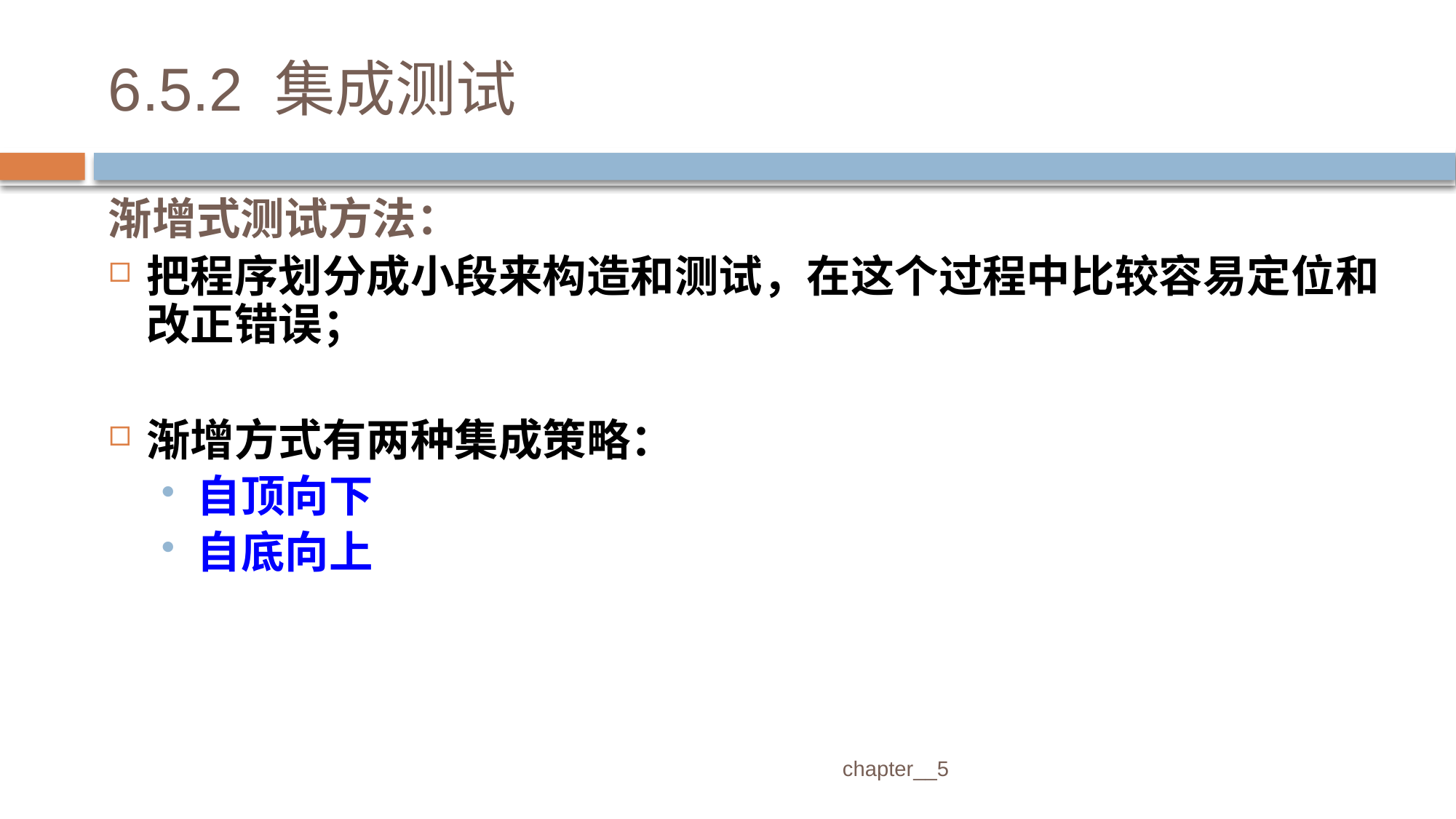

# 6.5.2 集成测试
76
渐增式测试方法：
把程序划分成小段来构造和测试，在这个过程中比较容易定位和改正错误；

渐增方式有两种集成策略：
自顶向下
自底向上

 chapter__5